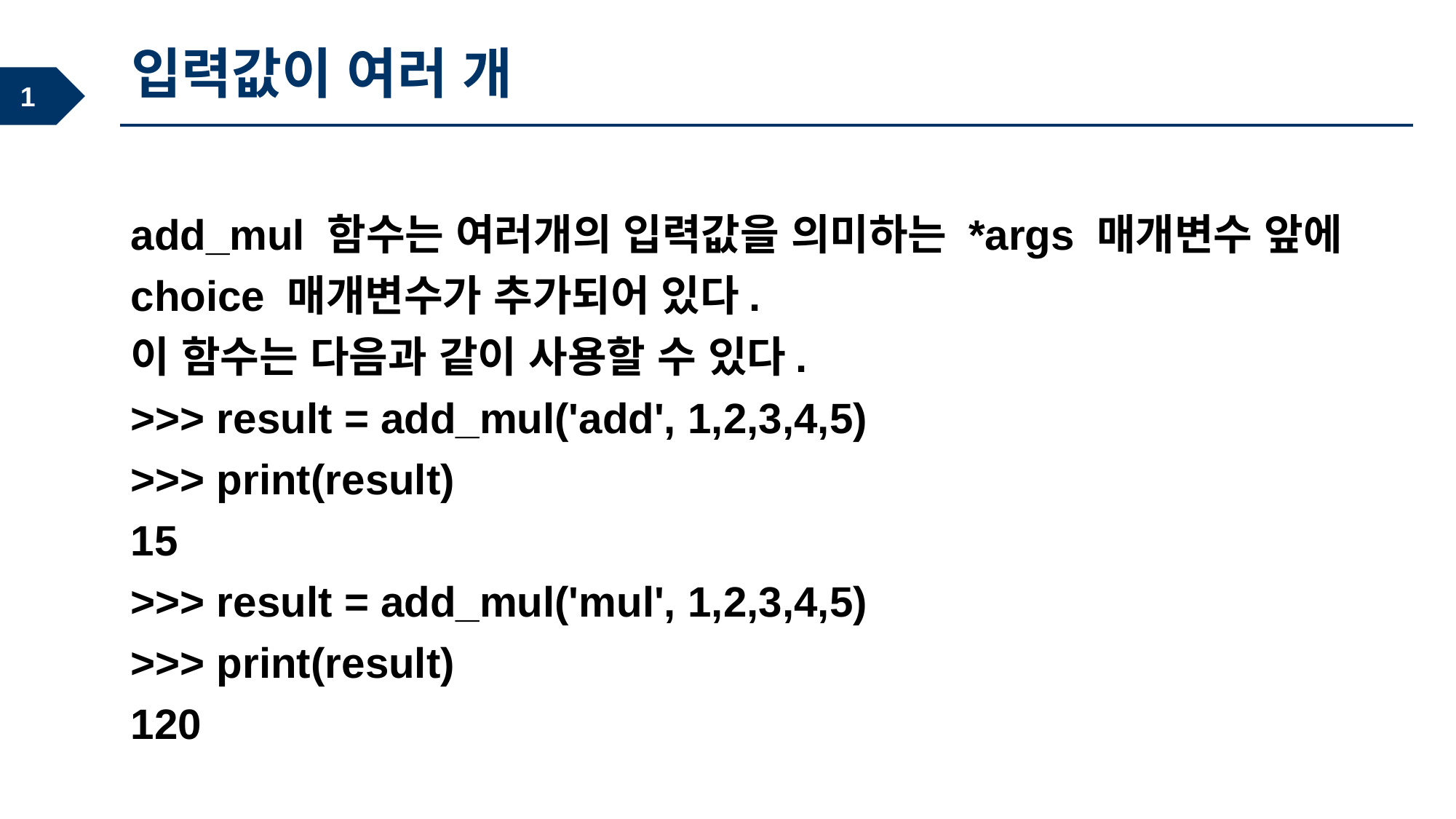

입력값이 여러 개

add_mul 함수는 여러개의 입력값을 의미하는 *args 매개변수 앞에 choice 매개변수가 추가되어 있다.
이 함수는 다음과 같이 사용할 수 있다.
>>> result = add_mul('add', 1,2,3,4,5)
>>> print(result)
15
>>> result = add_mul('mul', 1,2,3,4,5)
>>> print(result)
120